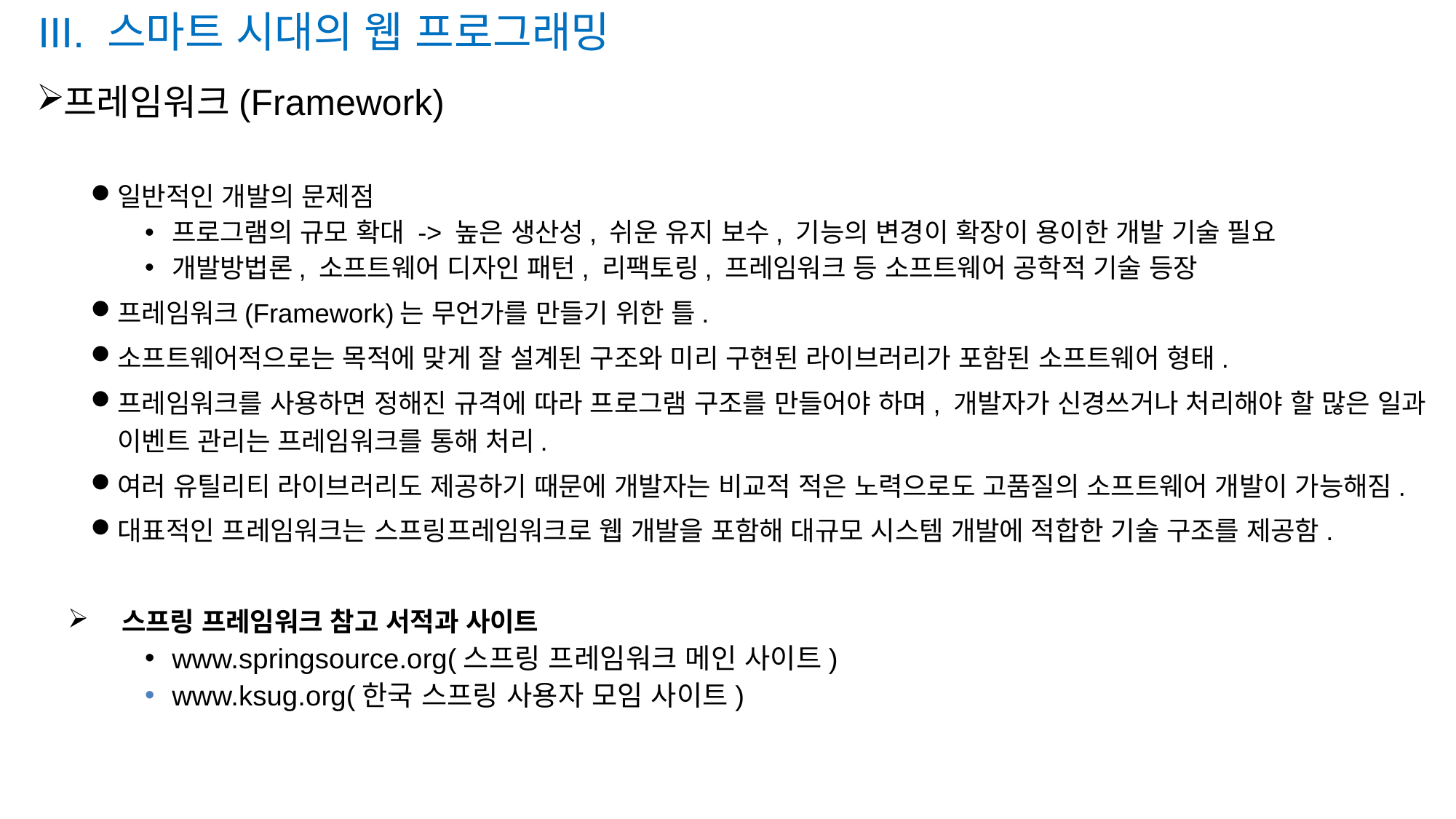

III. 스마트 시대의 웹 프로그래밍
프레임워크(Framework)

일반적인 개발의 문제점
프로그램의 규모 확대 -> 높은 생산성, 쉬운 유지 보수, 기능의 변경이 확장이 용이한 개발 기술 필요
개발방법론, 소프트웨어 디자인 패턴, 리팩토링, 프레임워크 등 소프트웨어 공학적 기술 등장
프레임워크(Framework)는 무언가를 만들기 위한 틀.
소프트웨어적으로는 목적에 맞게 잘 설계된 구조와 미리 구현된 라이브러리가 포함된 소프트웨어 형태.
프레임워크를 사용하면 정해진 규격에 따라 프로그램 구조를 만들어야 하며, 개발자가 신경쓰거나 처리해야 할 많은 일과 이벤트 관리는 프레임워크를 통해 처리.
여러 유틸리티 라이브러리도 제공하기 때문에 개발자는 비교적 적은 노력으로도 고품질의 소프트웨어 개발이 가능해짐.
대표적인 프레임워크는 스프링프레임워크로 웹 개발을 포함해 대규모 시스템 개발에 적합한 기술 구조를 제공함.

 스프링 프레임워크 참고 서적과 사이트
www.springsource.org(스프링 프레임워크 메인 사이트)
www.ksug.org(한국 스프링 사용자 모임 사이트)